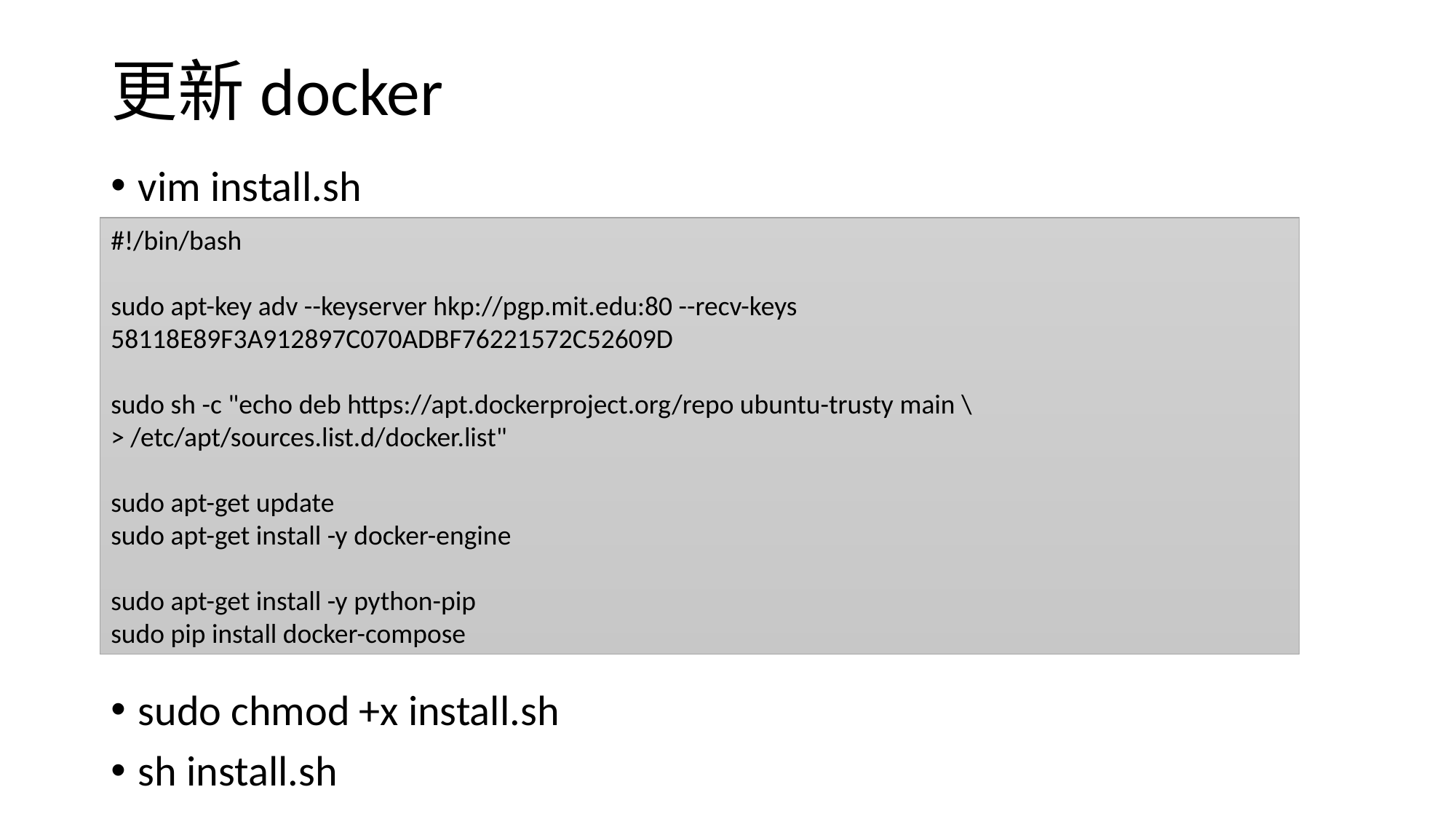

# 更新docker
vim install.sh
#!/bin/bash

sudo apt-key adv --keyserver hkp://pgp.mit.edu:80 --recv-keys 58118E89F3A912897C070ADBF76221572C52609D

sudo sh -c "echo deb https://apt.dockerproject.org/repo ubuntu-trusty main \
> /etc/apt/sources.list.d/docker.list"

sudo apt-get update
sudo apt-get install -y docker-engine

sudo apt-get install -y python-pip
sudo pip install docker-compose
sudo chmod +x install.sh
sh install.sh